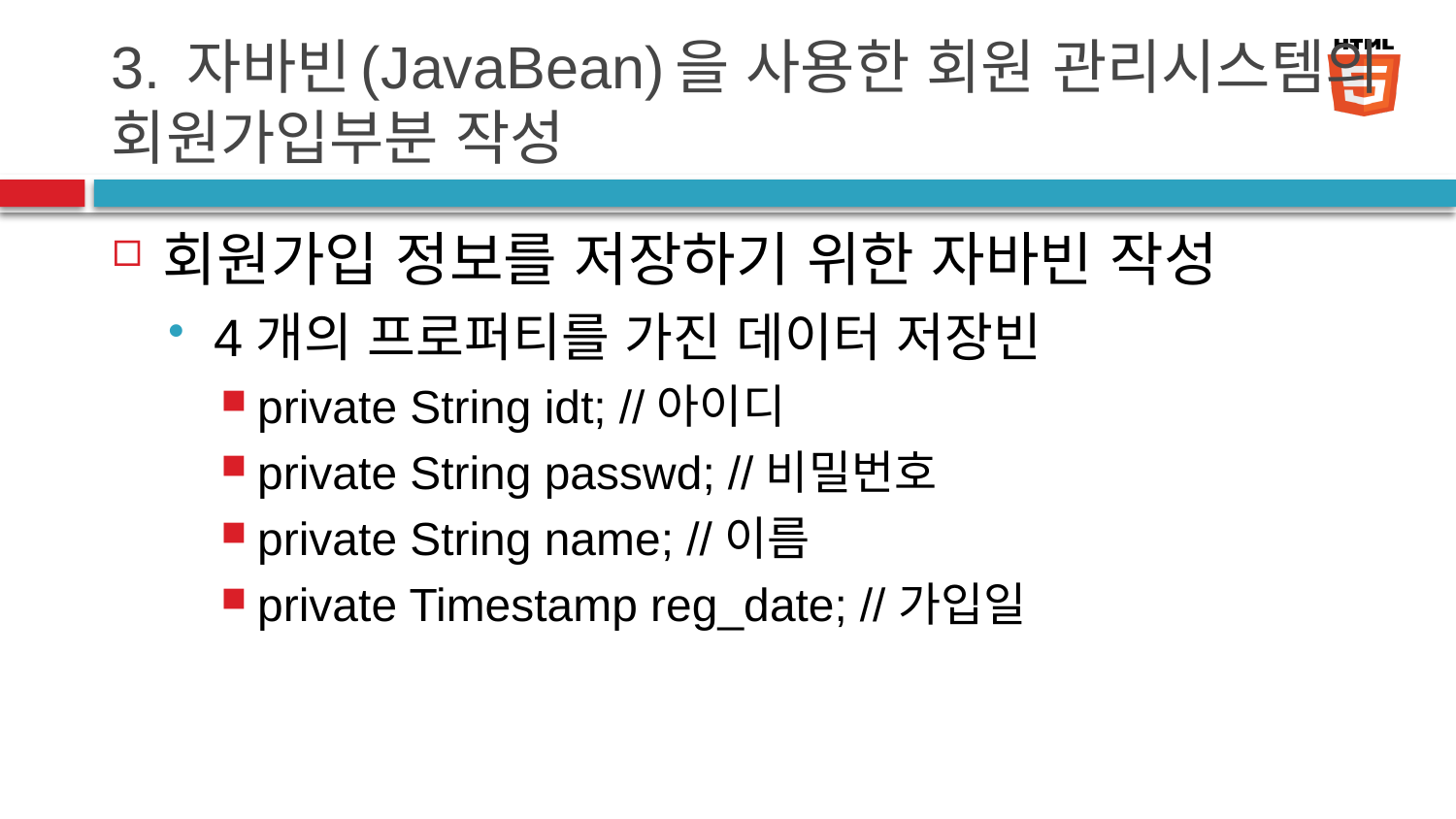

# 3. 자바빈(JavaBean)을 사용한 회원 관리시스템의 회원가입부분 작성
회원가입 정보를 저장하기 위한 자바빈 작성
4개의 프로퍼티를 가진 데이터 저장빈
private String idt; //아이디
private String passwd; //비밀번호
private String name; //이름
private Timestamp reg_date; //가입일